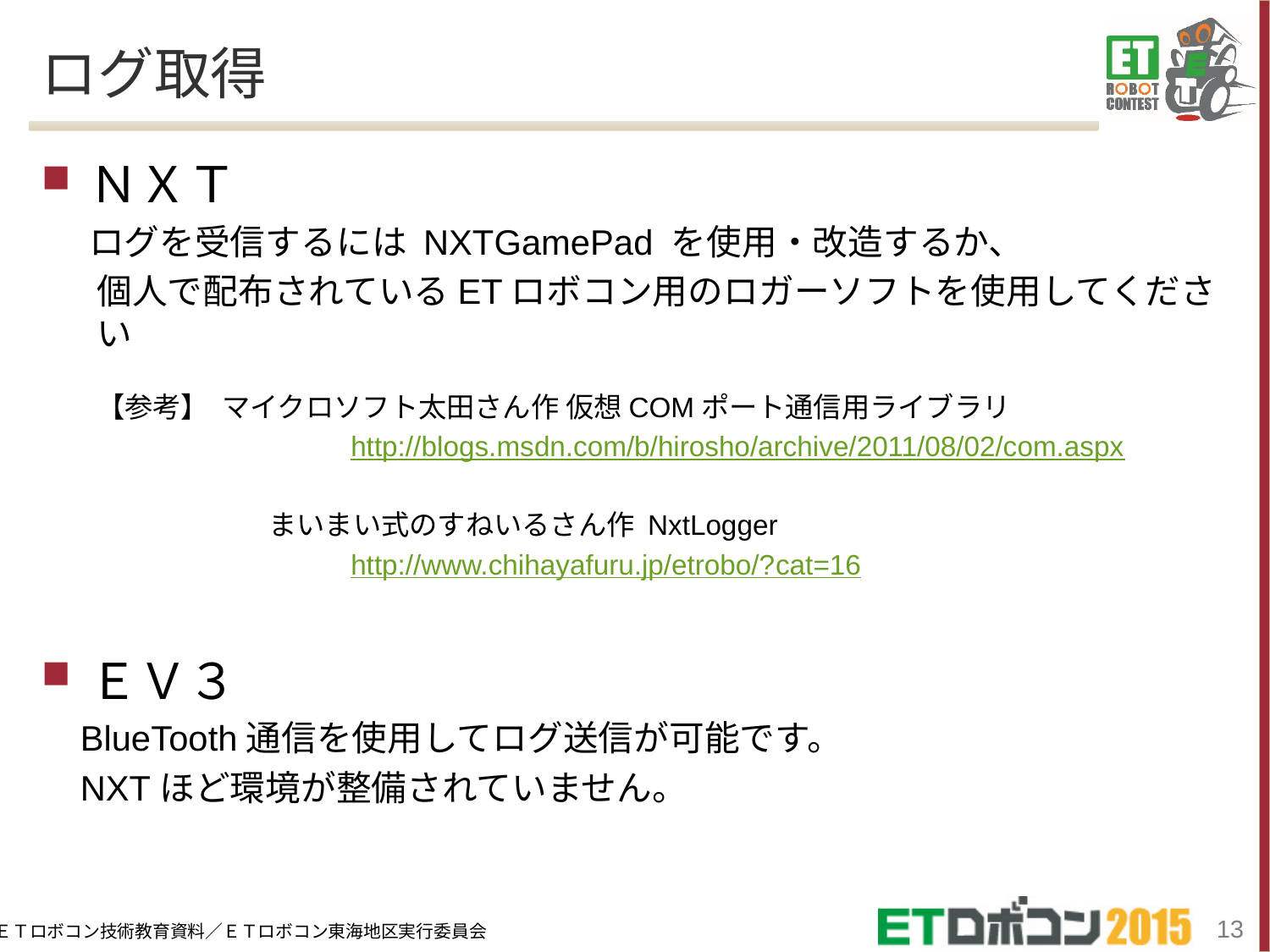

# ログ取得
ＮＸＴ
     ログを受信するには NXTGamePad を使用・改造するか、
個人で配布されているETロボコン用のロガーソフトを使用してください

【参考】  マイクロソフト太田さん作 仮想COMポート通信用ライブラリ
		http://blogs.msdn.com/b/hirosho/archive/2011/08/02/com.aspx

	      まいまい式のすねいるさん作 NxtLogger
		http://www.chihayafuru.jp/etrobo/?cat=16

ＥＶ３
    BlueTooth通信を使用してログ送信が可能です。
    NXTほど環境が整備されていません。

13